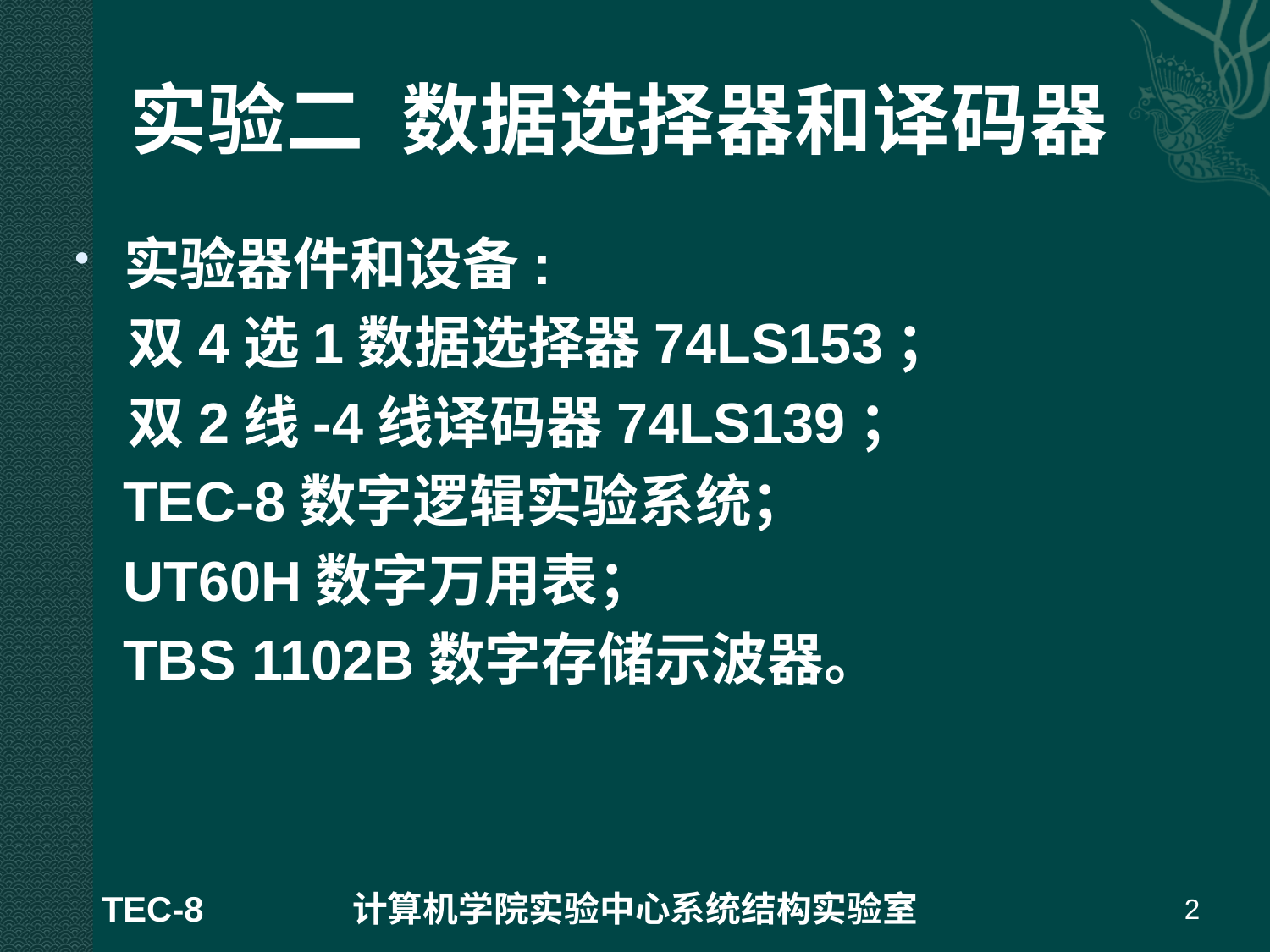

# 实验二  数据选择器和译码器
实验器件和设备:
   双4选1数据选择器74LS153；
   双2线-4线译码器74LS139；
   TEC-8数字逻辑实验系统；
   UT60H数字万用表；
   TBS 1102B数字存储示波器。
TEC-8
计算机学院实验中心系统结构实验室
2